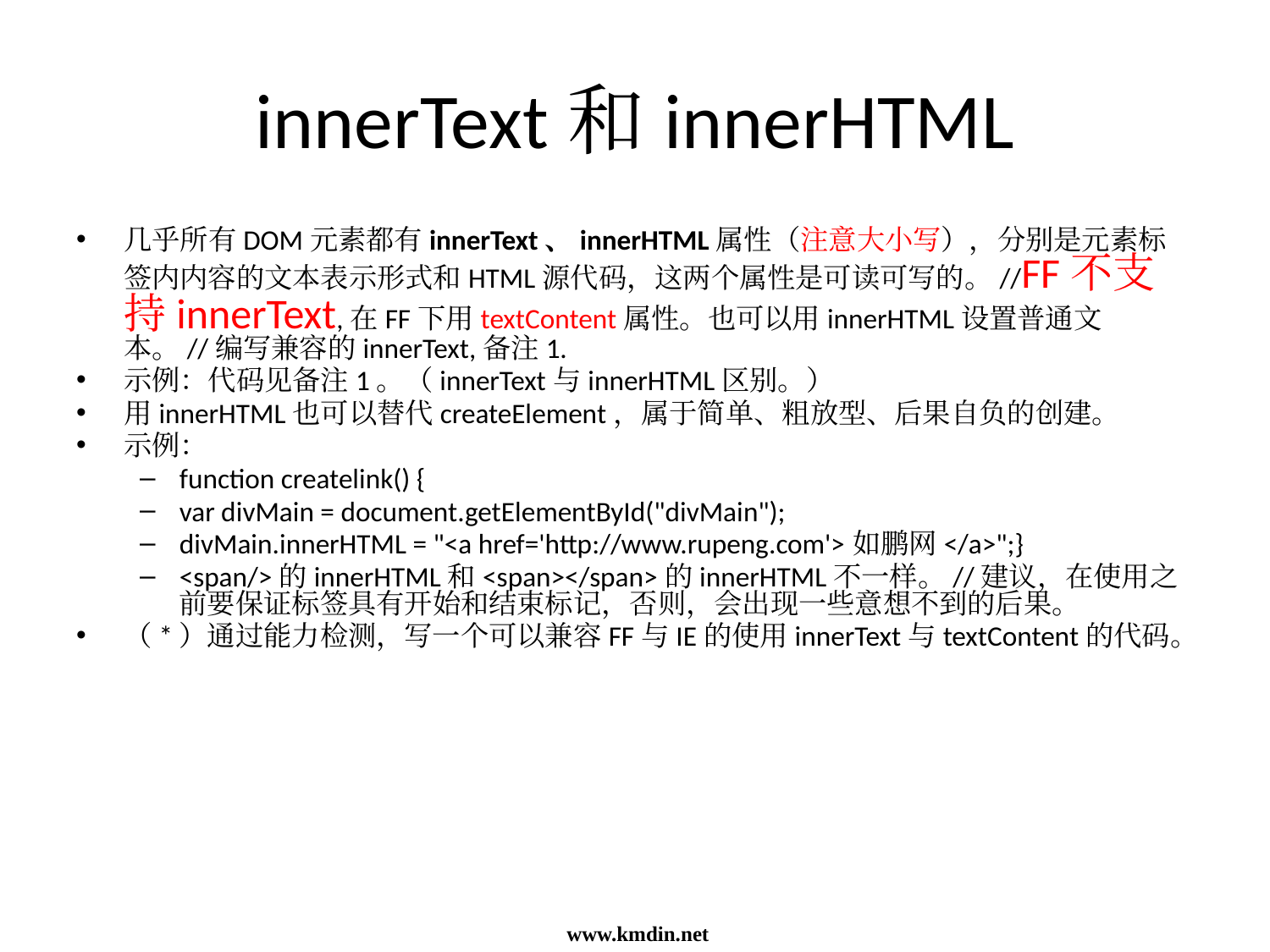

innerText和innerHTML
几乎所有DOM元素都有innerText、innerHTML属性（注意大小写），分别是元素标签内内容的文本表示形式和HTML源代码，这两个属性是可读可写的。//FF不支持innerText,在FF下用textContent属性。也可以用innerHTML设置普通文本。//编写兼容的innerText,备注1.
示例：代码见备注1。（innerText与innerHTML区别。）
用innerHTML也可以替代createElement，属于简单、粗放型、后果自负的创建。
示例：
function createlink() {
var divMain = document.getElementById("divMain");
divMain.innerHTML = "<a href='http://www.rupeng.com'>如鹏网</a>";}
<span/>的innerHTML和<span></span>的innerHTML不一样。//建议，在使用之前要保证标签具有开始和结束标记，否则，会出现一些意想不到的后果。
（*）通过能力检测，写一个可以兼容FF与IE的使用innerText与textContent的代码。